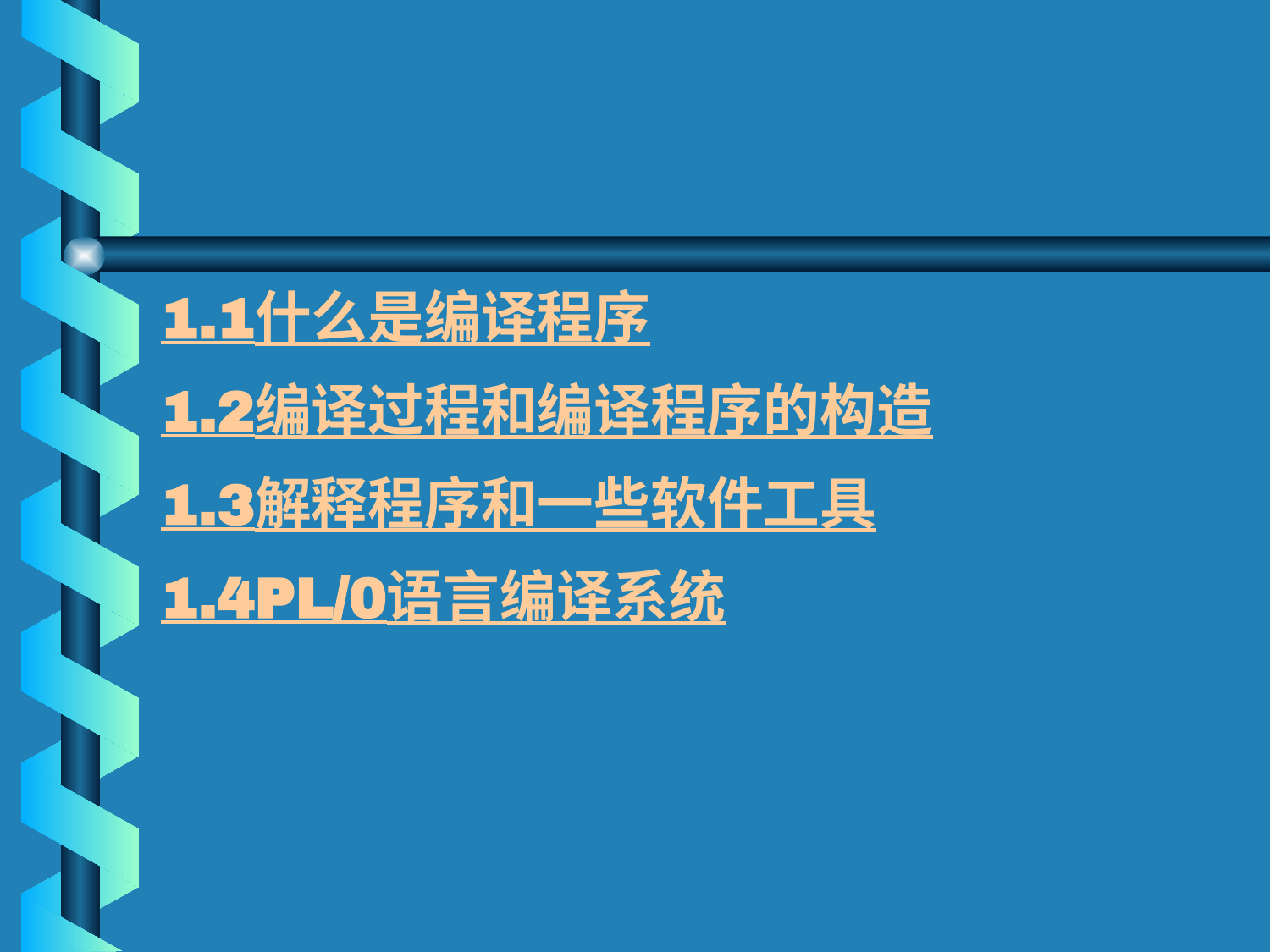

#
1.1	什么是编译程序
1.2	编译过程和编译程序的构造
1.3	解释程序和一些软件工具
1.4	PL/0语言编译系统